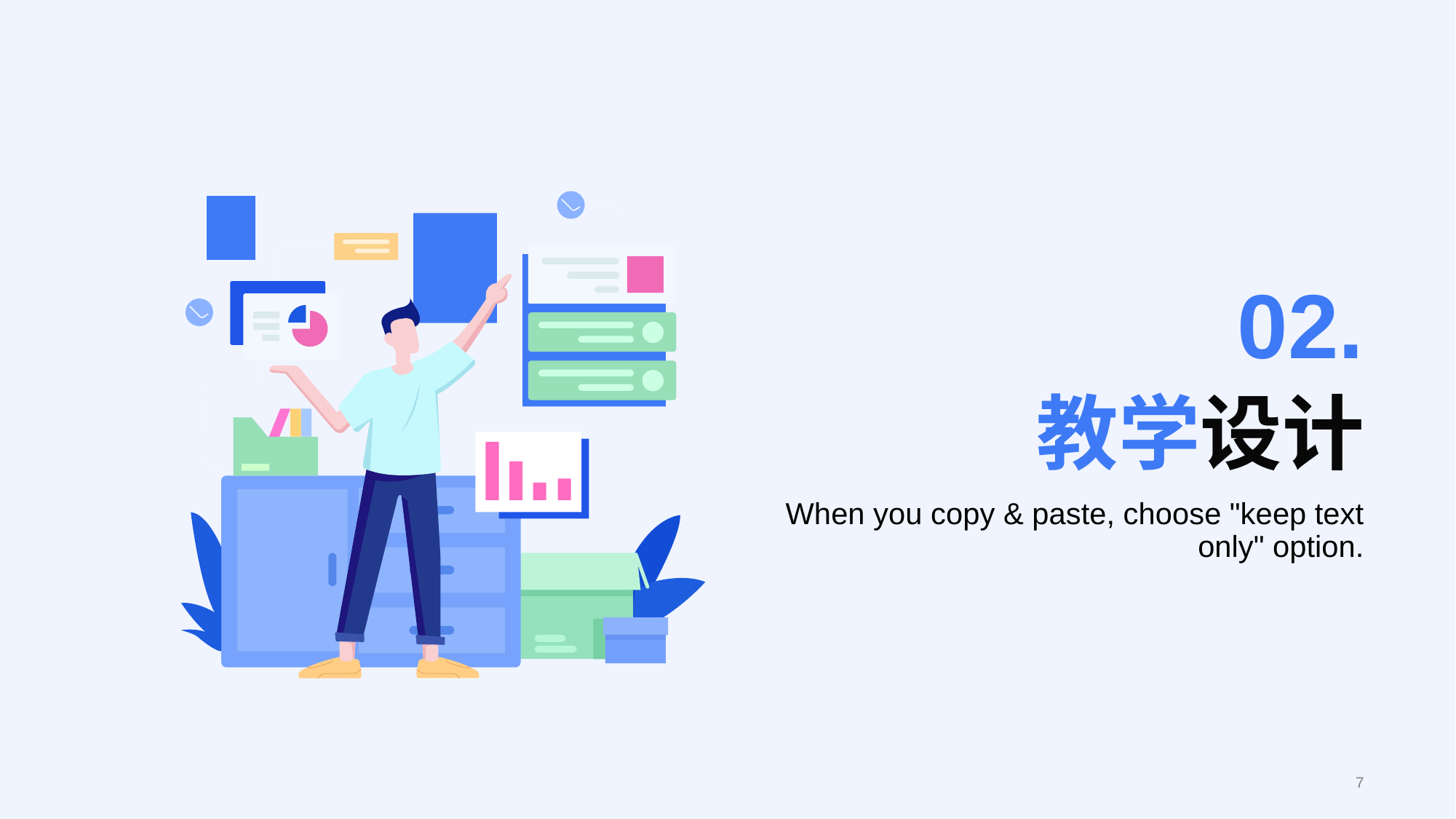

02.
# 教学设计
When you copy & paste, choose "keep text only" option.
7